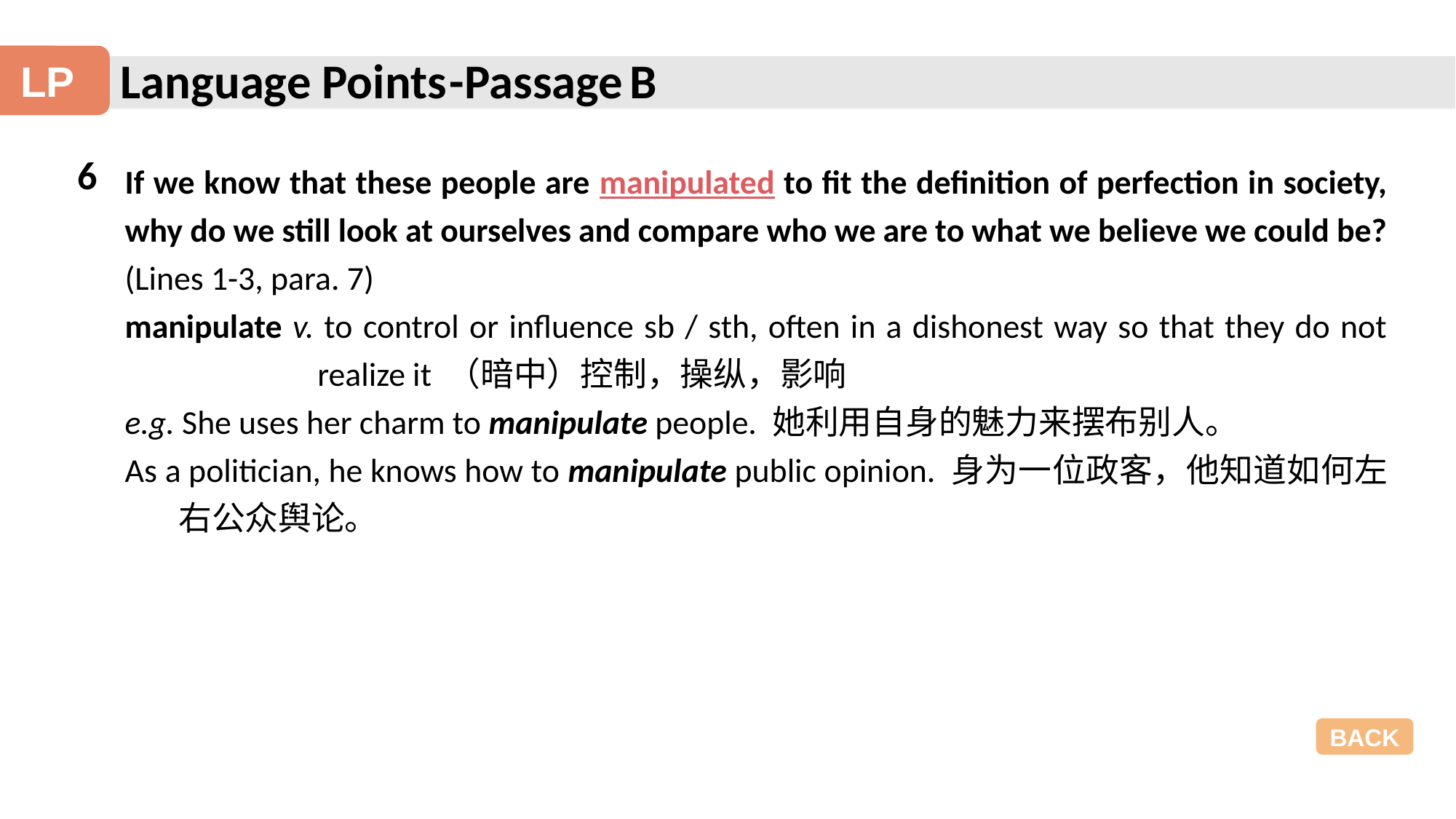

Language Points
-Passage B
LP

6
If we know that these people are manipulated to fit the definition of perfection in society, why do we still look at ourselves and compare who we are to what we believe we could be? (Lines 1-3, para. 7)
manipulate v. to control or influence sb / sth, often in a dishonest way so that they do not realize it （暗中）控制，操纵，影响
e.g. She uses her charm to manipulate people. 她利用自身的魅力来摆布别人。
As a politician, he knows how to manipulate public opinion. 身为一位政客，他知道如何左右公众舆论。
BACK